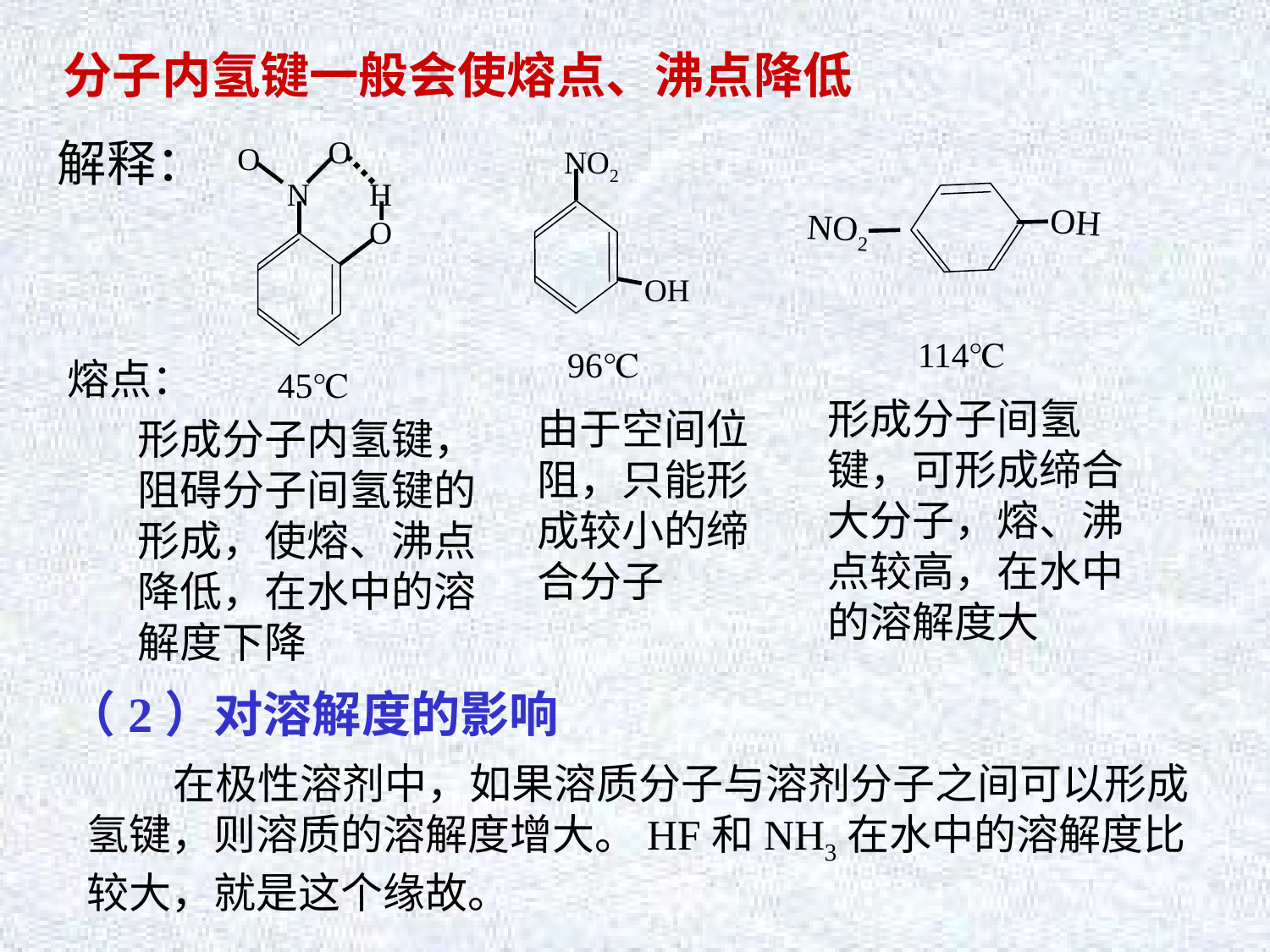

分子内氢键一般会使熔点、沸点降低
解释：
O
O

N
H

O

NO2

OH

OH
NO2

114℃
96℃
熔点：
45℃
形成分子间氢键，可形成缔合大分子，熔、沸点较高，在水中的溶解度大
由于空间位阻，只能形成较小的缔合分子
形成分子内氢键，阻碍分子间氢键的形成，使熔、沸点降低，在水中的溶解度下降
（2）对溶解度的影响
        在极性溶剂中，如果溶质分子与溶剂分子之间可以形成氢键，则溶质的溶解度增大。HF和NH3在水中的溶解度比较大，就是这个缘故。